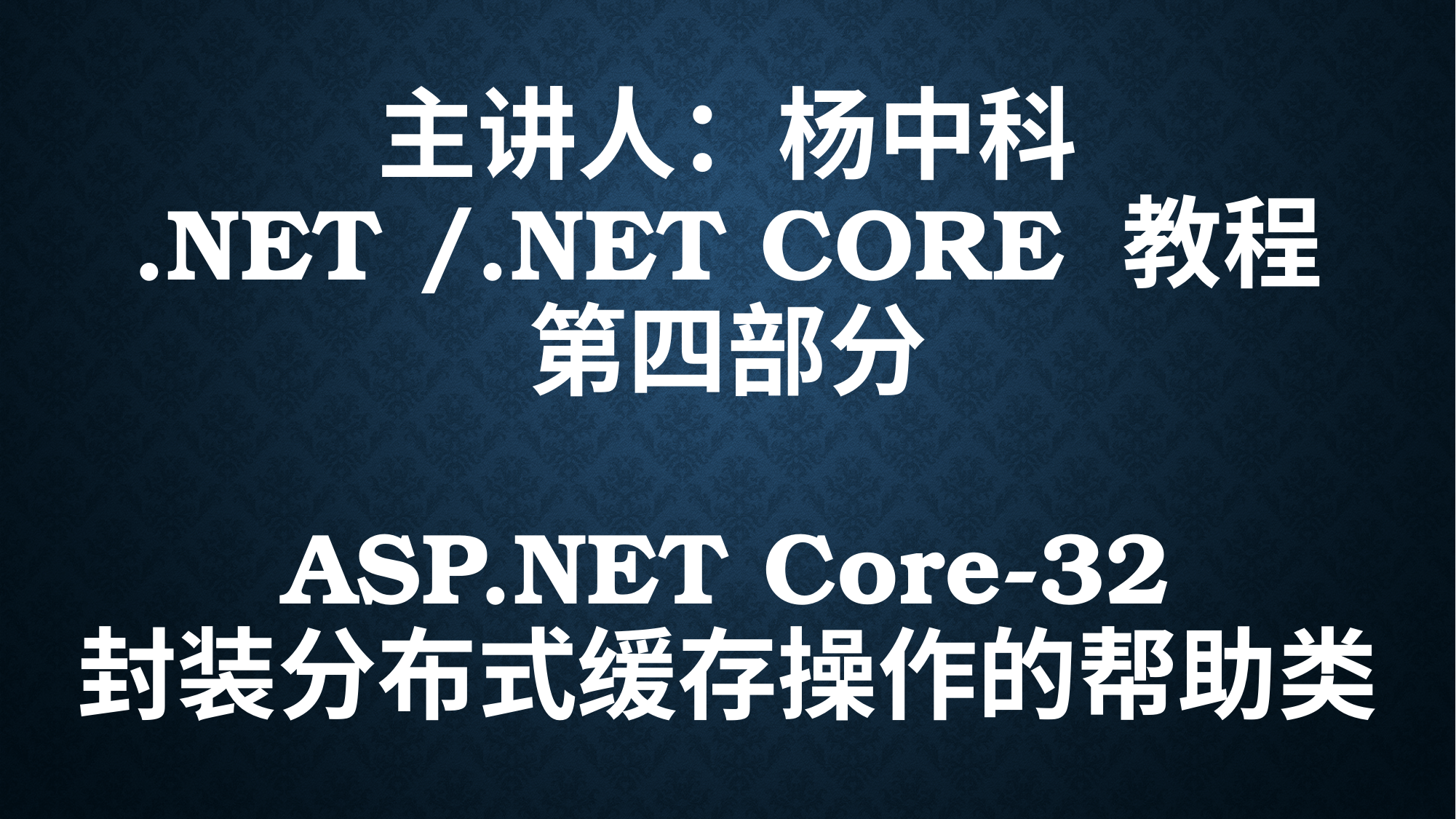

# 主讲人：杨中科 .NET /.NET Core 教程 第四部分 ASP.NET Core-32 封装分布式缓存操作的帮助类